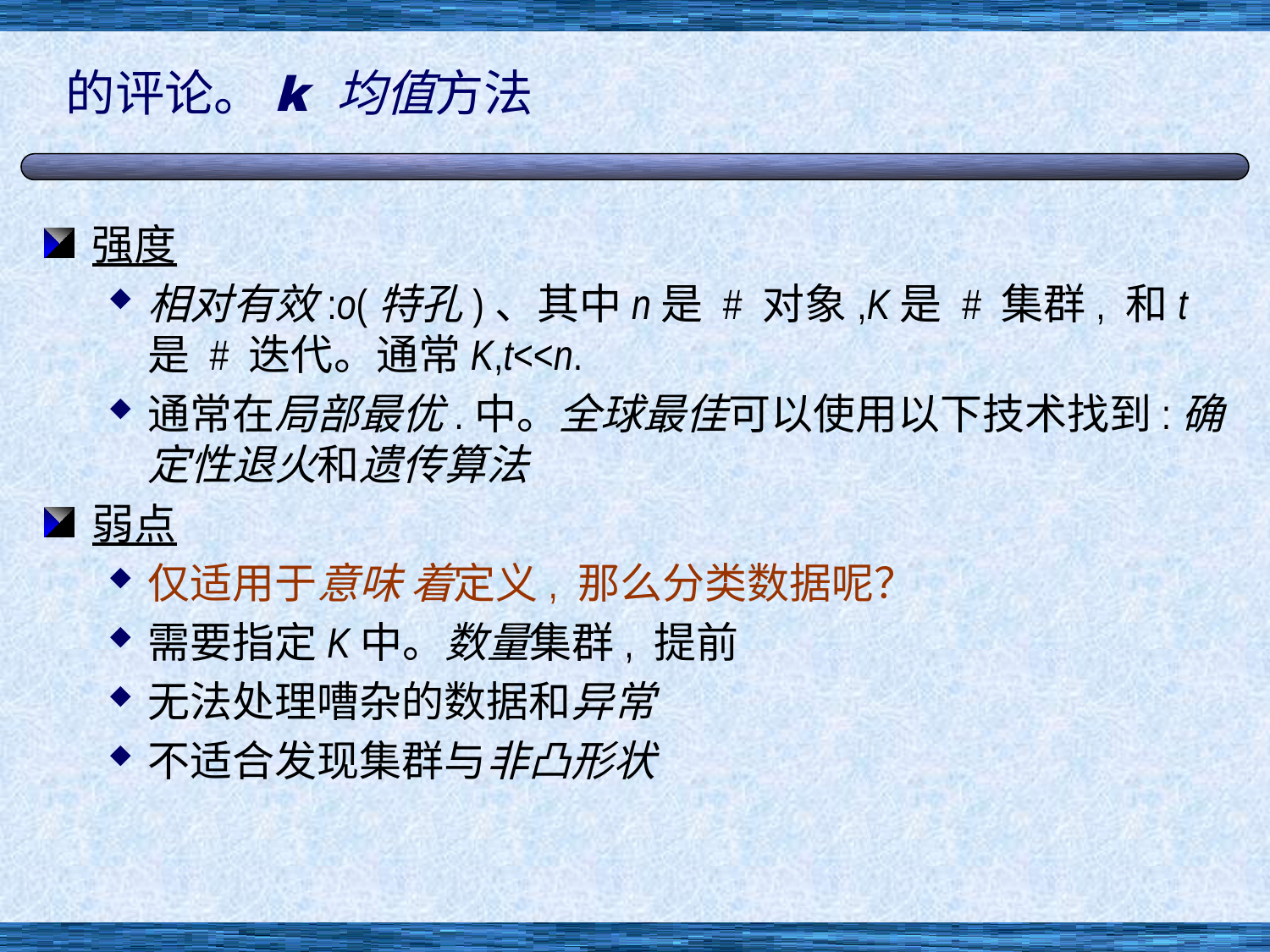

# 的评论。k 均值方法
强度
相对有效:o(特孔)、其中n是 # 对象,K是 # 集群, 和t是 # 迭代。通常K,t<<n.
通常在局部最优.中。全球最佳可以使用以下技术找到:确定性退火和遗传算法
弱点
仅适用于意味 着定义, 那么分类数据呢？
需要指定K中。数量集群, 提前
无法处理嘈杂的数据和异常
不适合发现集群与非凸形状